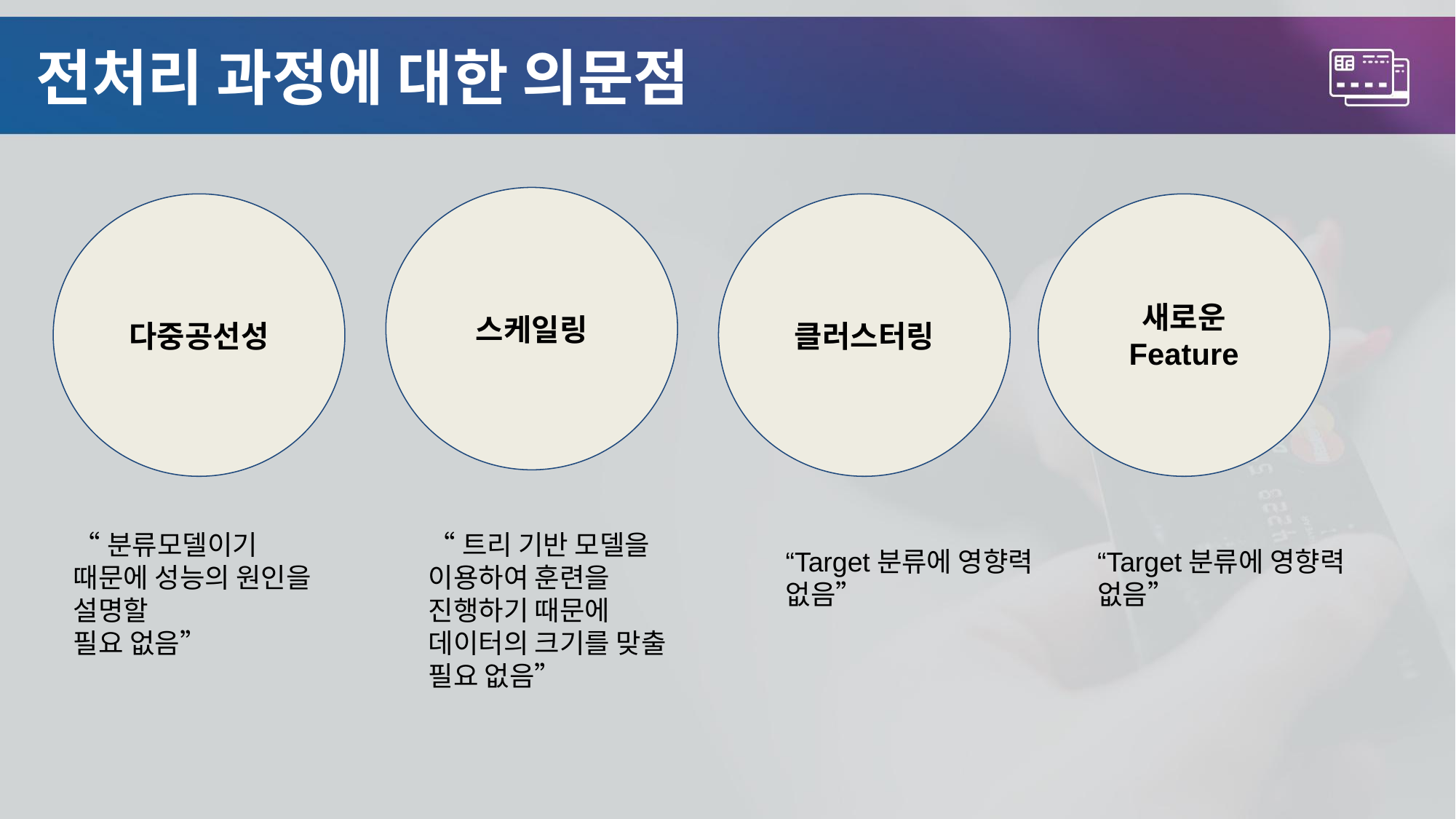

# 전처리 과정에 대한 의문점
스케일링
다중공선성
클러스터링
새로운 Feature
“분류모델이기 때문에 성능의 원인을 설명할
필요 없음”
“트리 기반 모델을 이용하여 훈련을 진행하기 때문에 데이터의 크기를 맞출 필요 없음”
“Target분류에 영향력 없음”
“Target분류에 영향력 없음”